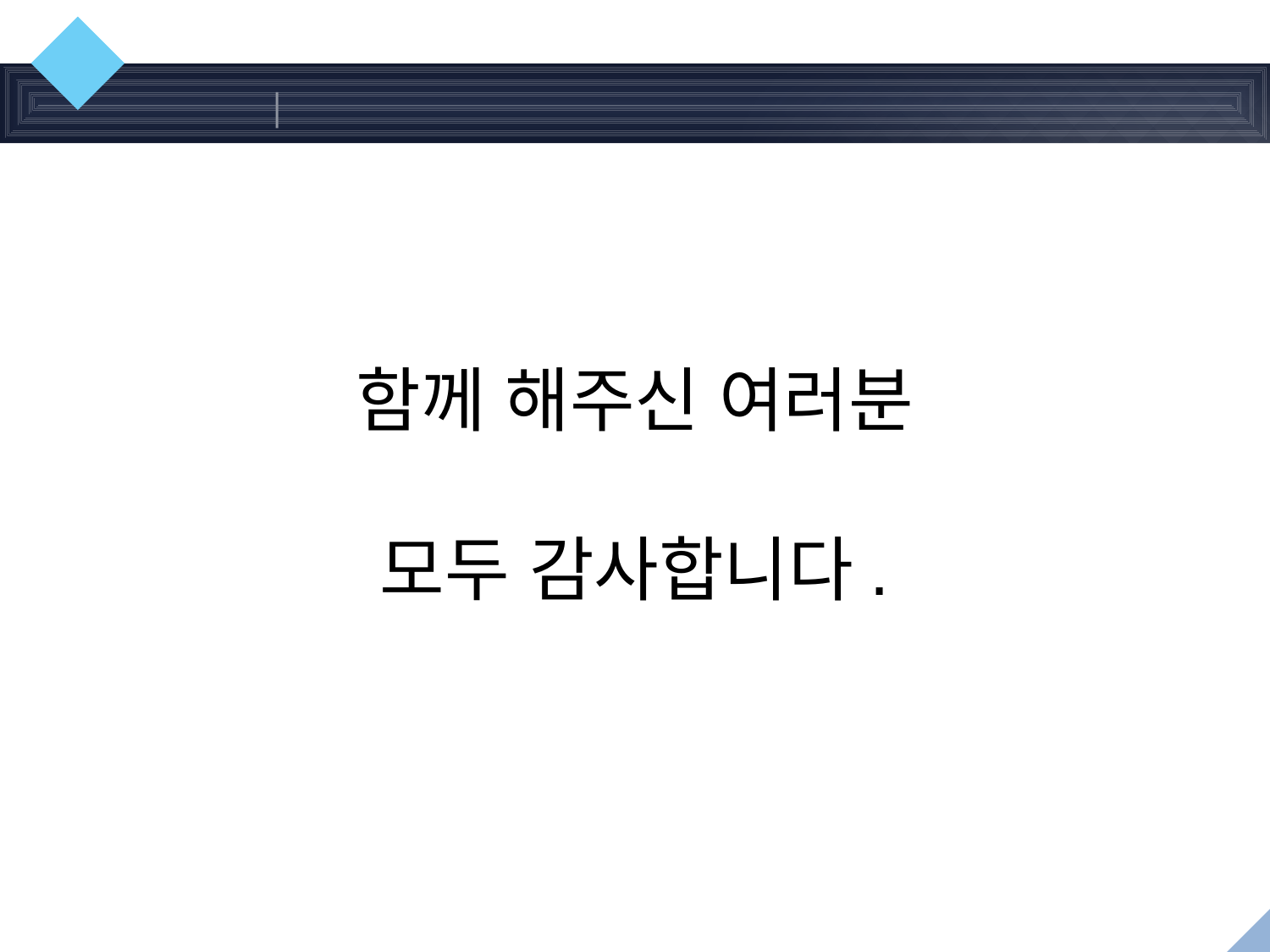

07
시연
Q&A

함께 해주신 여러분

모두 감사합니다.